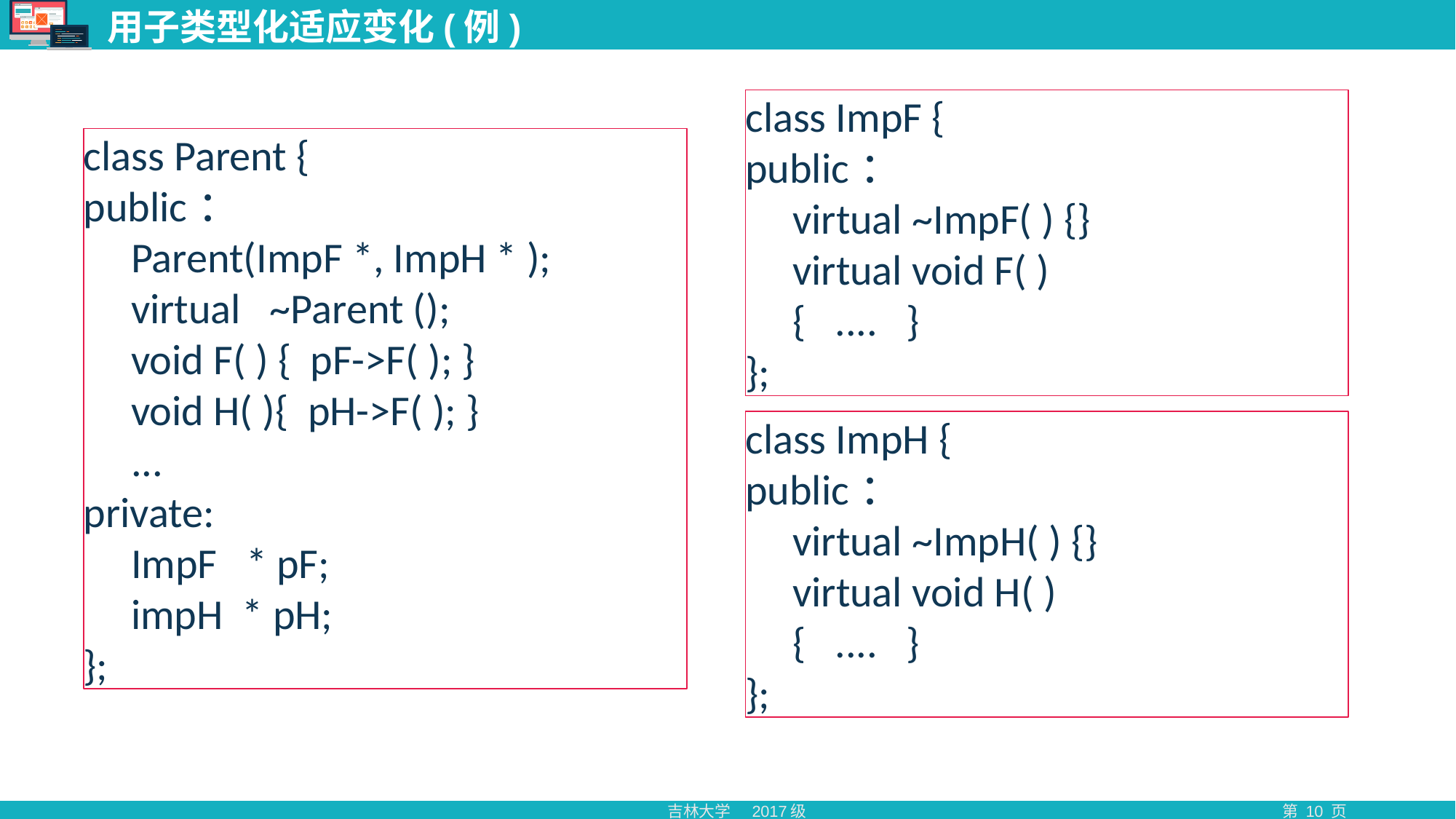

# 用子类型化适应变化(例)
class ImpF {
public：
virtual ~ImpF( ) {}
virtual void F( )
{   ....   }
};
class Parent {
public：
Parent(ImpF *, ImpH * );
virtual   ~Parent ();
void F( ) {  pF->F( ); }
void H( ){  pH->F( ); }
...
private:
ImpF   * pF;
impH  * pH;
};
class ImpH {
public：
virtual ~ImpH( ) {}
virtual void H( )
{   ....   }
};